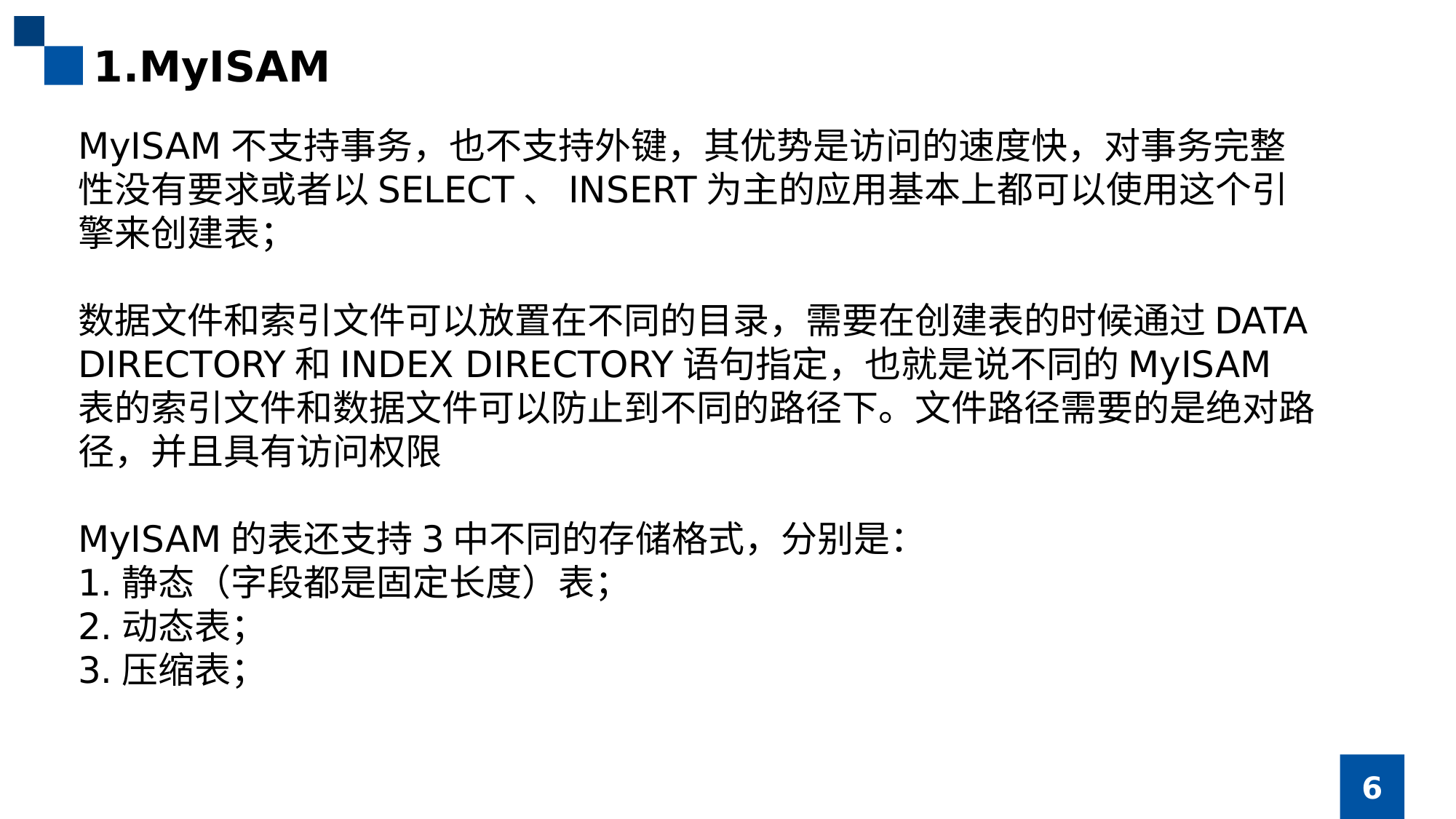

1.MyISAM
MyISAM不支持事务，也不支持外键，其优势是访问的速度快，对事务完整性没有要求或者以SELECT、INSERT为主的应用基本上都可以使用这个引擎来创建表；

数据文件和索引文件可以放置在不同的目录，需要在创建表的时候通过DATA DIRECTORY和INDEX DIRECTORY语句指定，也就是说不同的MyISAM表的索引文件和数据文件可以防止到不同的路径下。文件路径需要的是绝对路径，并且具有访问权限

MyISAM的表还支持3中不同的存储格式，分别是：
1.静态（字段都是固定长度）表；
2.动态表；
3.压缩表；
6